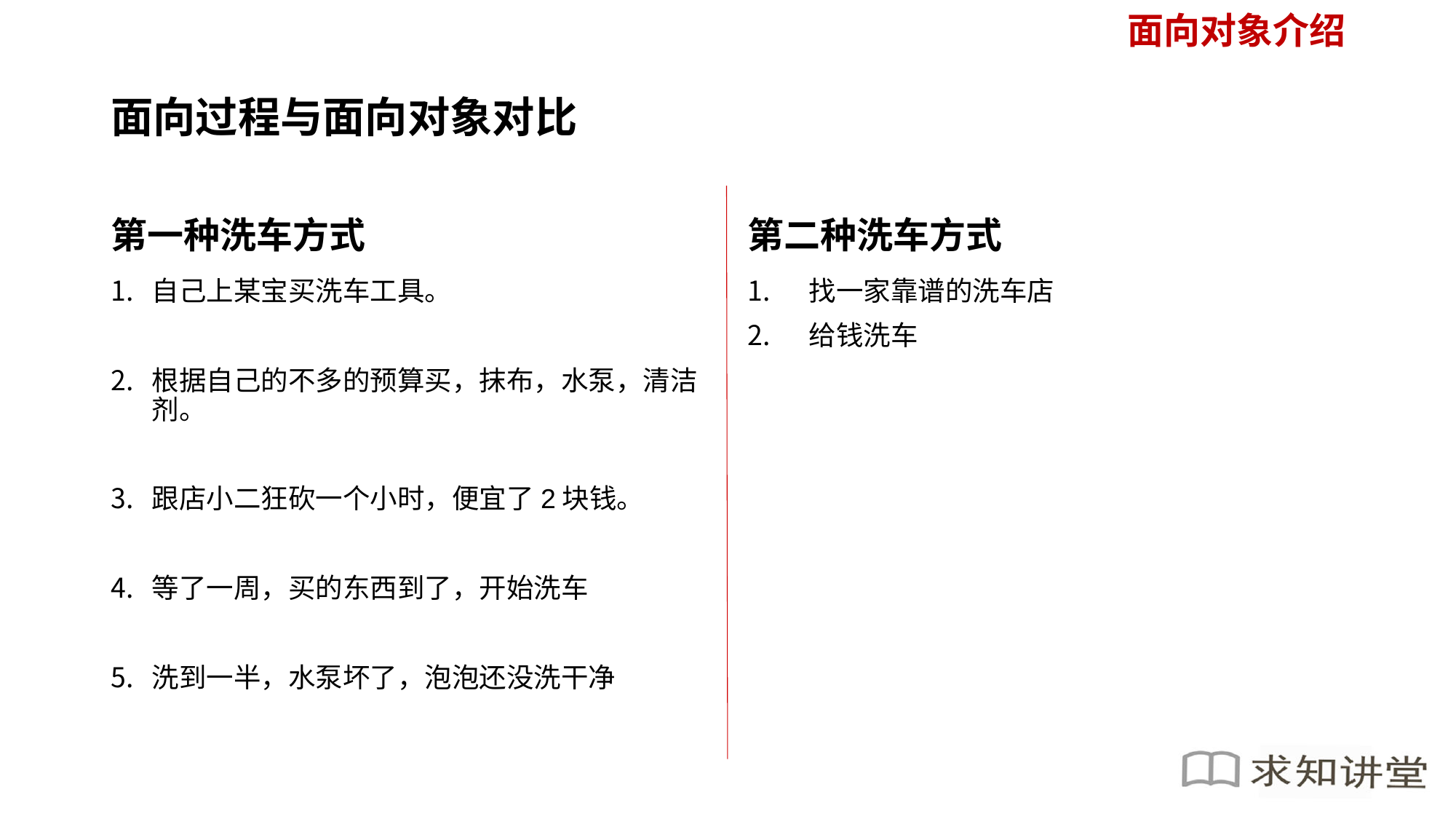

面向对象介绍
# 面向过程与面向对象对比
第一种洗车方式
第二种洗车方式
自己上某宝买洗车工具。

根据自己的不多的预算买，抹布，水泵，清洁剂。

跟店小二狂砍一个小时，便宜了2块钱。

等了一周，买的东西到了，开始洗车

洗到一半，水泵坏了，泡泡还没洗干净
找一家靠谱的洗车店
给钱洗车